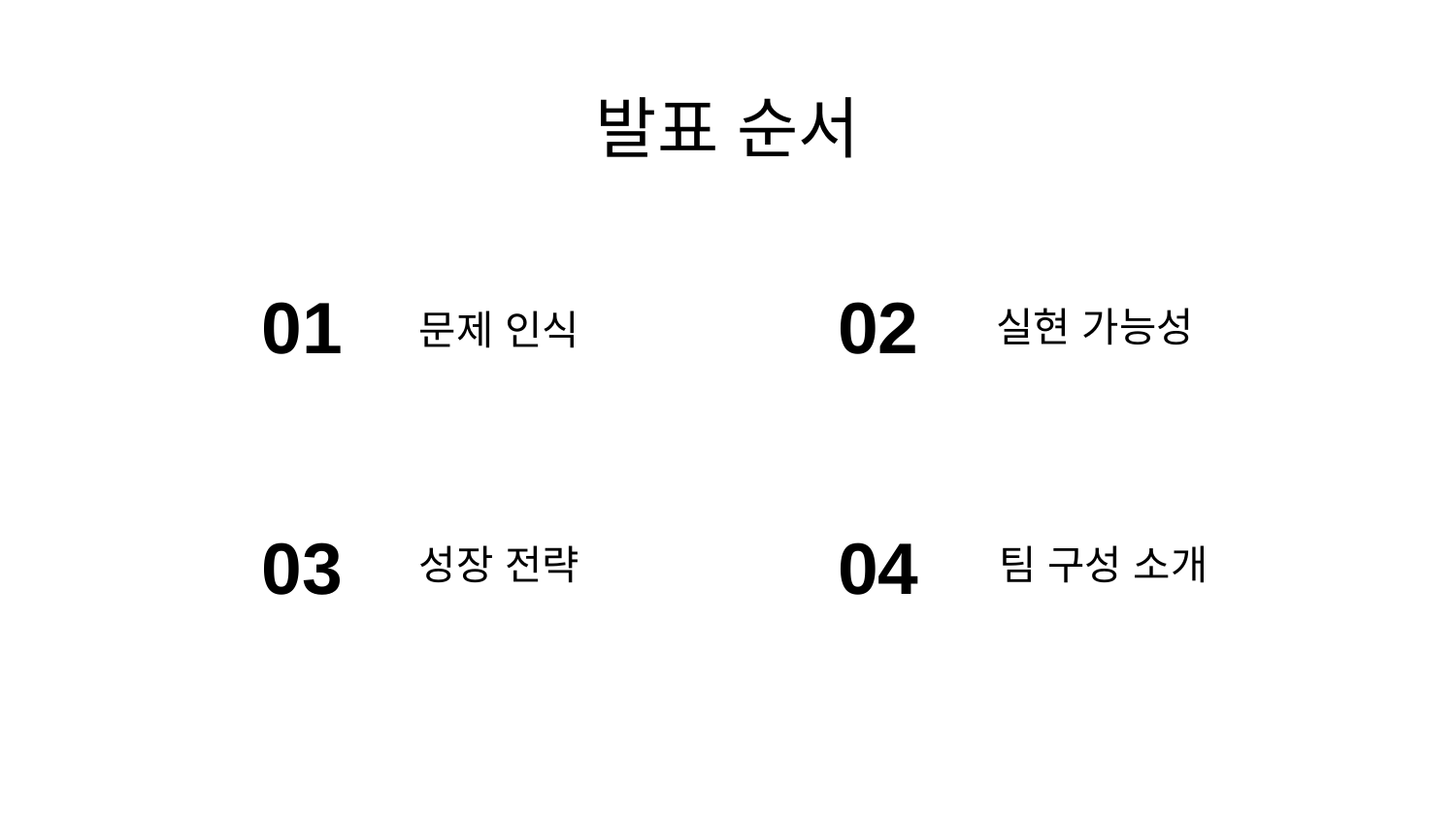

발표 순서
01
02

# 실현 가능성
문제 인식
03
04
성장 전략
팀 구성 소개